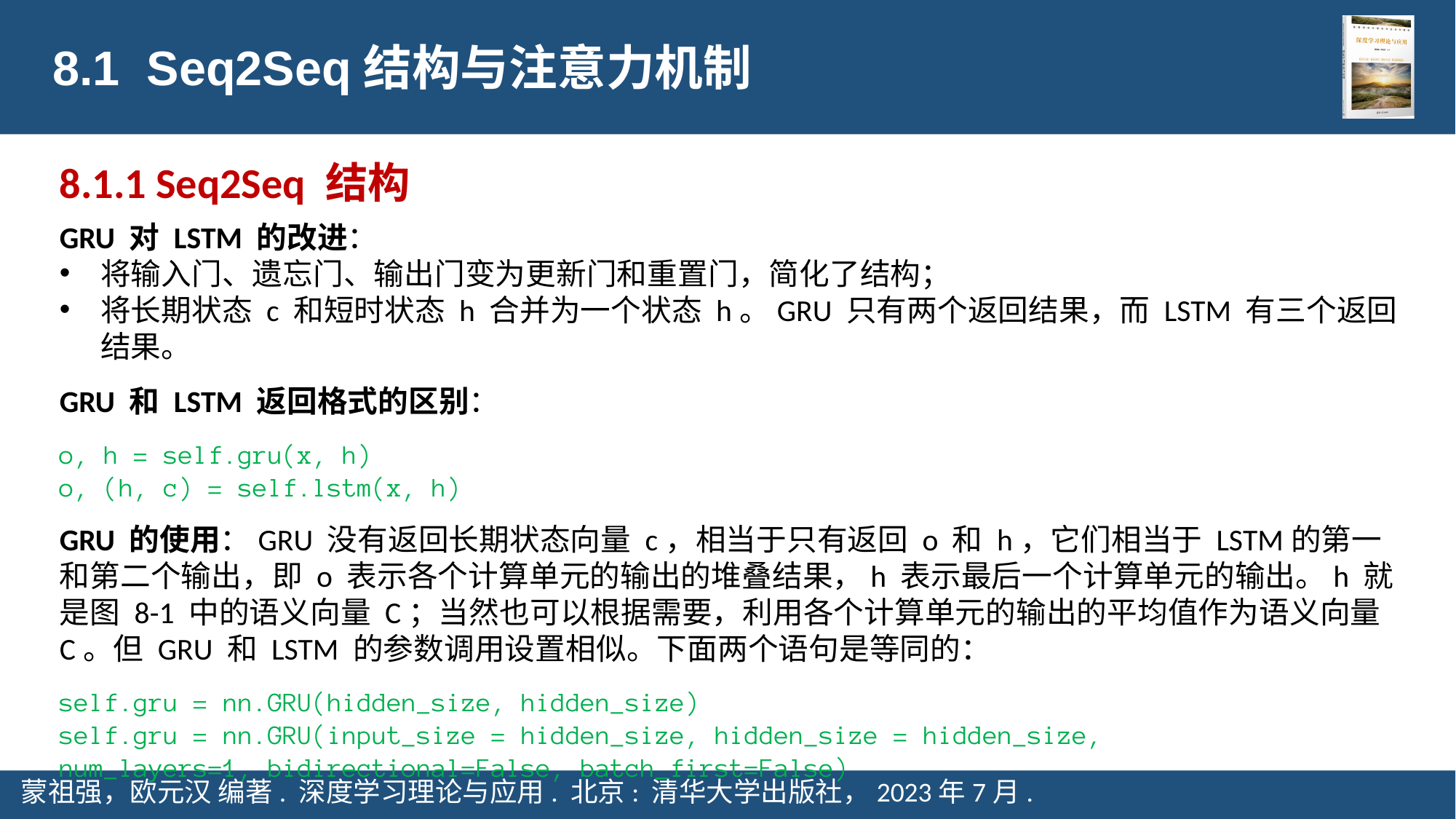

8.1  Seq2Seq结构与注意力机制
8.1.1 Seq2Seq 结构
GRU 对 LSTM 的改进：
将输入门、遗忘门、输出门变为更新门和重置门，简化了结构；
将长期状态 c 和短时状态 h 合并为一个状态 h。GRU 只有两个返回结果，而 LSTM 有三个返回结果。
GRU 和 LSTM 返回格式的区别：
o, h = self.gru(x, h)
o, (h, c) = self.lstm(x, h)
GRU 的使用：GRU 没有返回长期状态向量 c，相当于只有返回 o 和 h，它们相当于 LSTM的第一和第二个输出，即 o 表示各个计算单元的输出的堆叠结果，h 表示最后一个计算单元的输出。h 就是图 8-1 中的语义向量 C；当然也可以根据需要，利用各个计算单元的输出的平均值作为语义向量 C。但 GRU 和 LSTM 的参数调用设置相似。下面两个语句是等同的：
self.gru = nn.GRU(hidden_size, hidden_size)
self.gru = nn.GRU(input_size = hidden_size, hidden_size = hidden_size,
num_layers=1, bidirectional=False, batch_first=False)